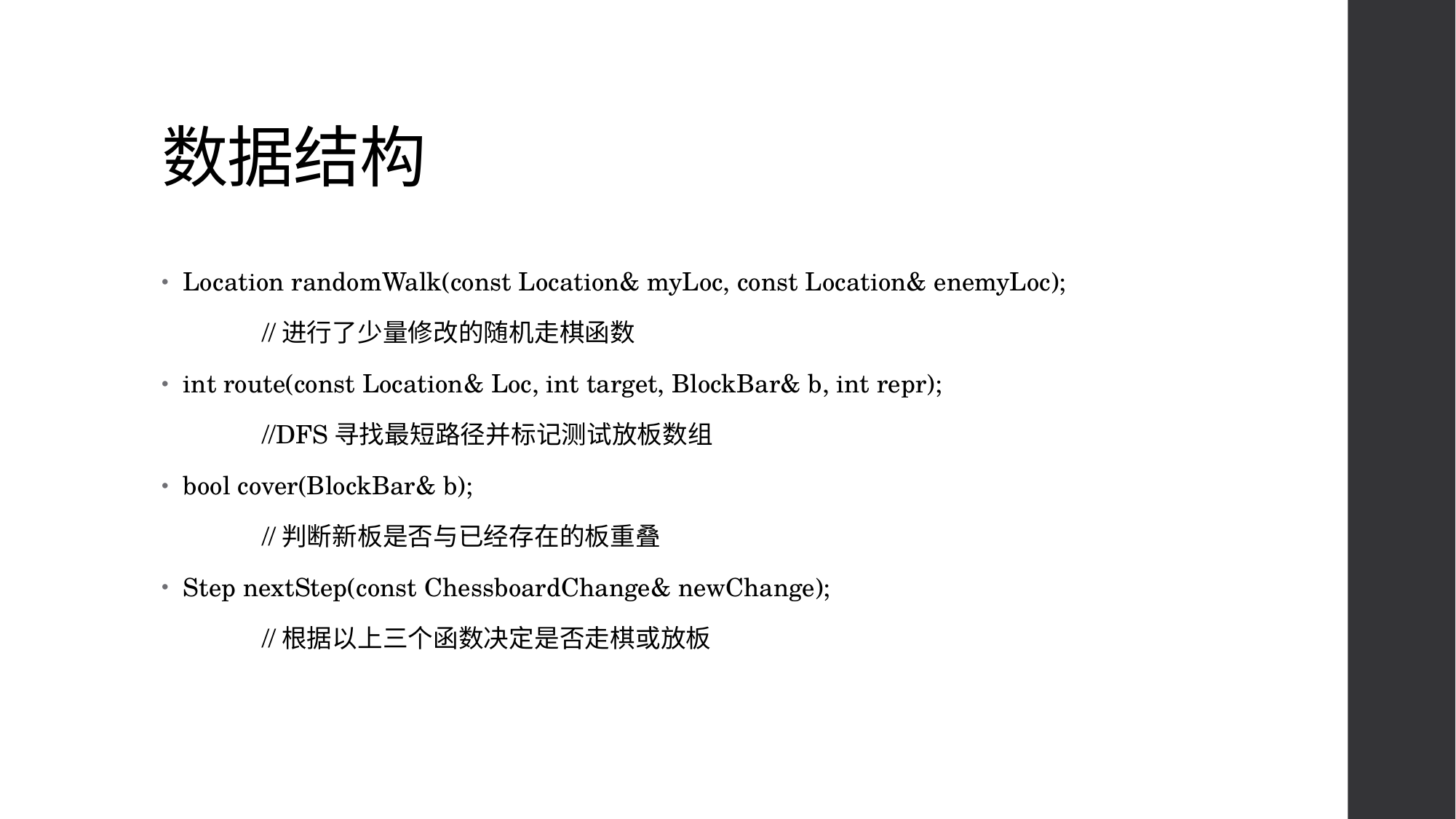

# 数据结构
Location randomWalk(const Location& myLoc, const Location& enemyLoc);
	//进行了少量修改的随机走棋函数
int route(const Location& Loc, int target, BlockBar& b, int repr);
	//DFS寻找最短路径并标记测试放板数组
bool cover(BlockBar& b);
	//判断新板是否与已经存在的板重叠
Step nextStep(const ChessboardChange& newChange);
	//根据以上三个函数决定是否走棋或放板